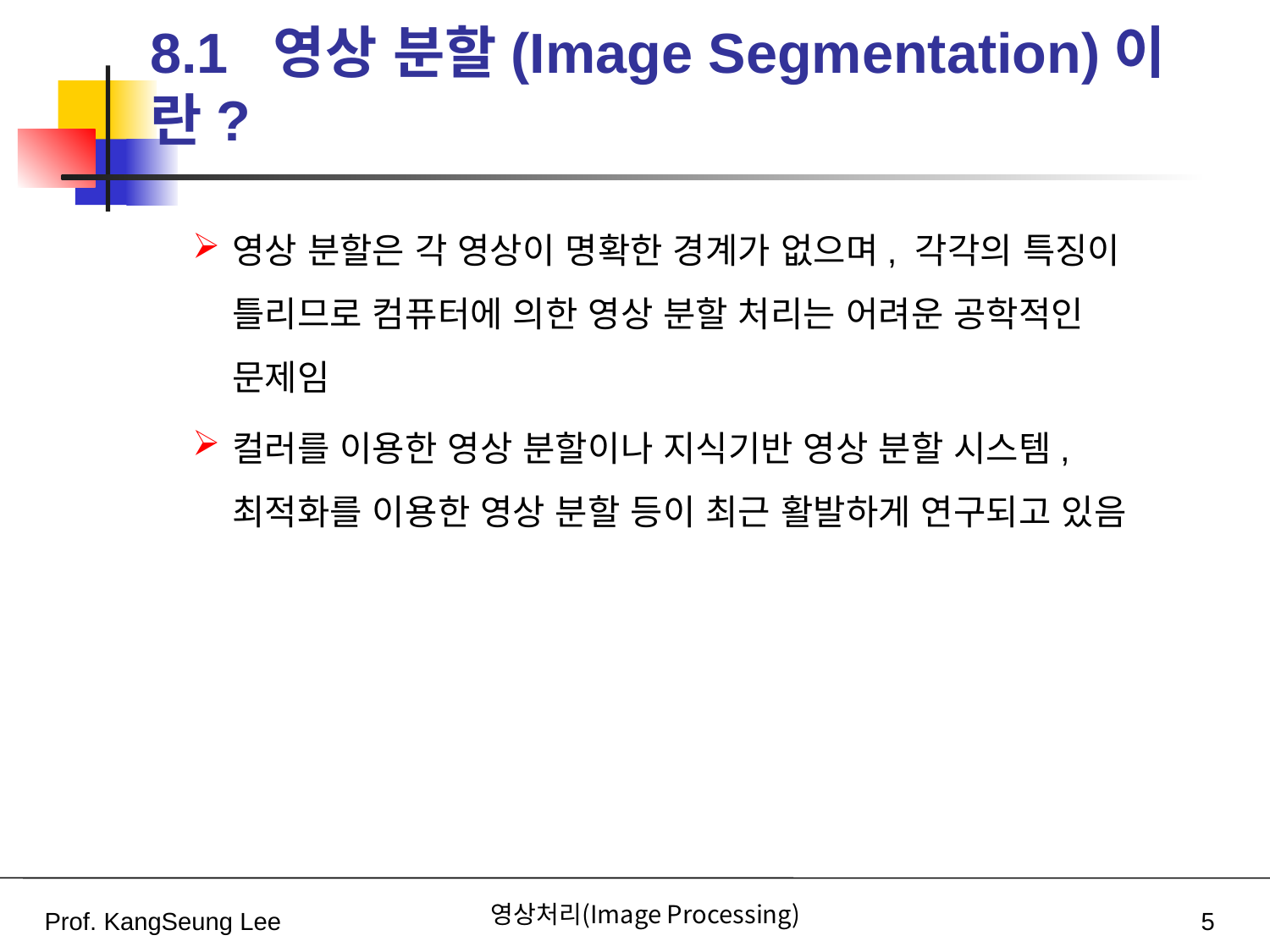

# 8.1  영상 분할(Image Segmentation)이란?
영상 분할은 각 영상이 명확한 경계가 없으며, 각각의 특징이 틀리므로 컴퓨터에 의한 영상 분할 처리는 어려운 공학적인 문제임
컬러를 이용한 영상 분할이나 지식기반 영상 분할 시스템, 최적화를 이용한 영상 분할 등이 최근 활발하게 연구되고 있음
Prof. KangSeung Lee
영상처리(Image Processing)
5